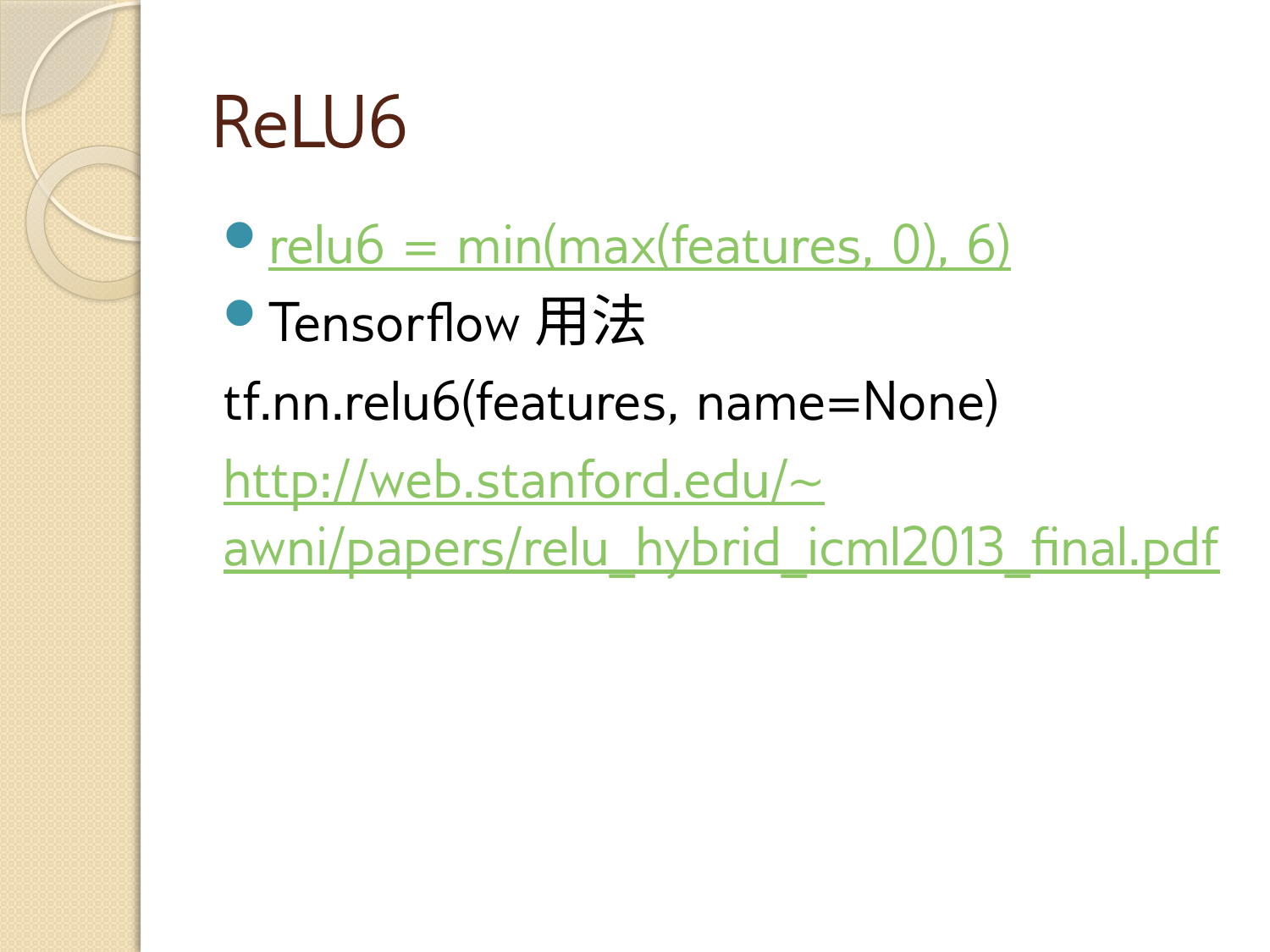

# ReLU6
relu6 = min(max(features, 0), 6)
Tensorflow用法
tf.nn.relu6(features, name=None)
http://web.stanford.edu/~awni/papers/relu_hybrid_icml2013_final.pdf